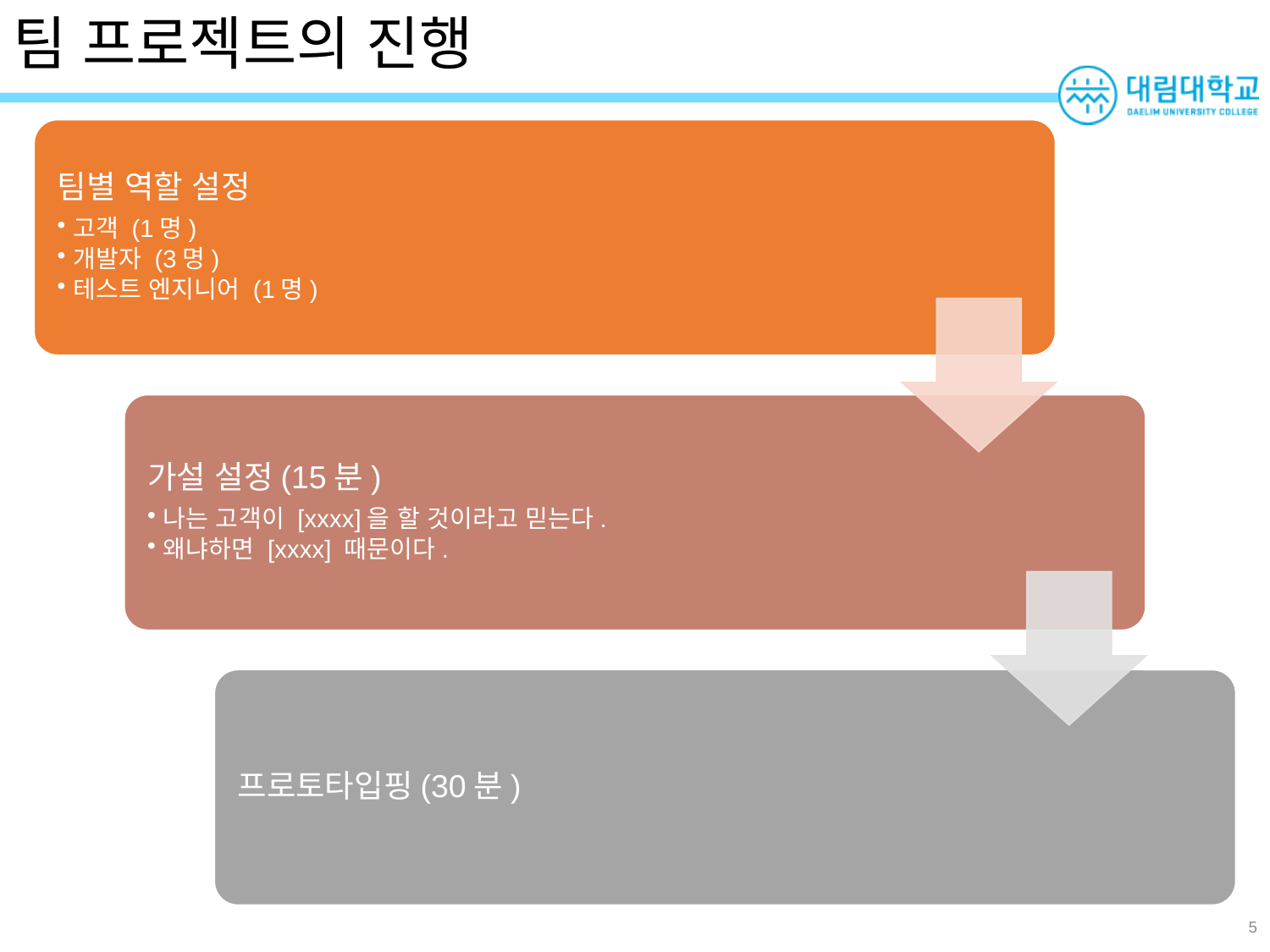

# 팀 프로젝트의 진행
팀별 역할 설정
고객 (1명)
개발자 (3명)
테스트 엔지니어 (1명)
가설 설정(15분)
나는 고객이 [xxxx]을 할 것이라고 믿는다.
왜냐하면 [xxxx] 때문이다.
프로토타입핑(30분)

5